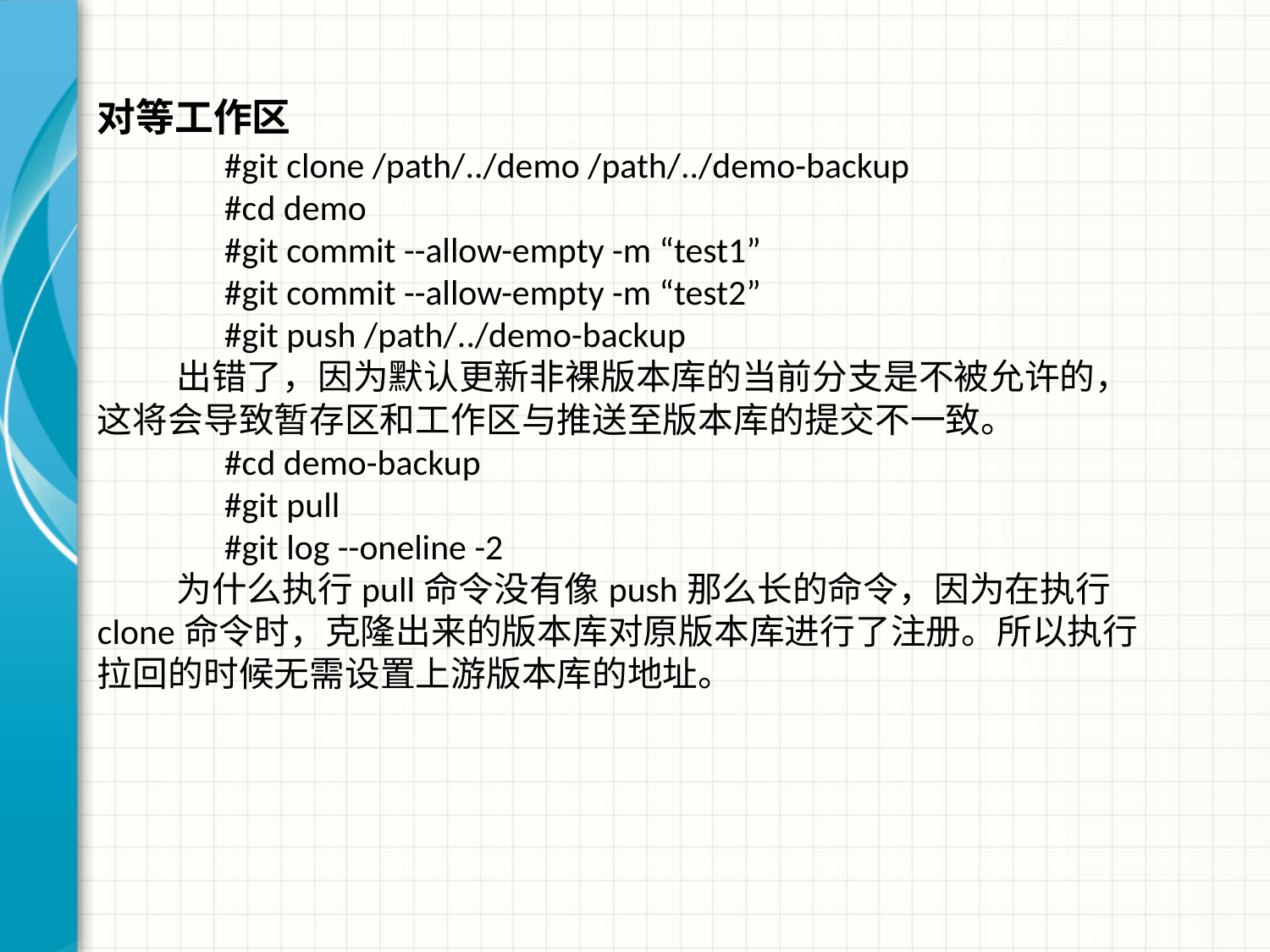

对等工作区
	#git clone /path/../demo /path/../demo-backup
	#cd demo
	#git commit --allow-empty -m “test1”
	#git commit --allow-empty -m “test2”
	#git push /path/../demo-backup
         出错了，因为默认更新非裸版本库的当前分支是不被允许的，这将会导致暂存区和工作区与推送至版本库的提交不一致。
	#cd demo-backup
	#git pull
	#git log --oneline -2
         为什么执行pull命令没有像push那么长的命令，因为在执行clone命令时，克隆出来的版本库对原版本库进行了注册。所以执行拉回的时候无需设置上游版本库的地址。